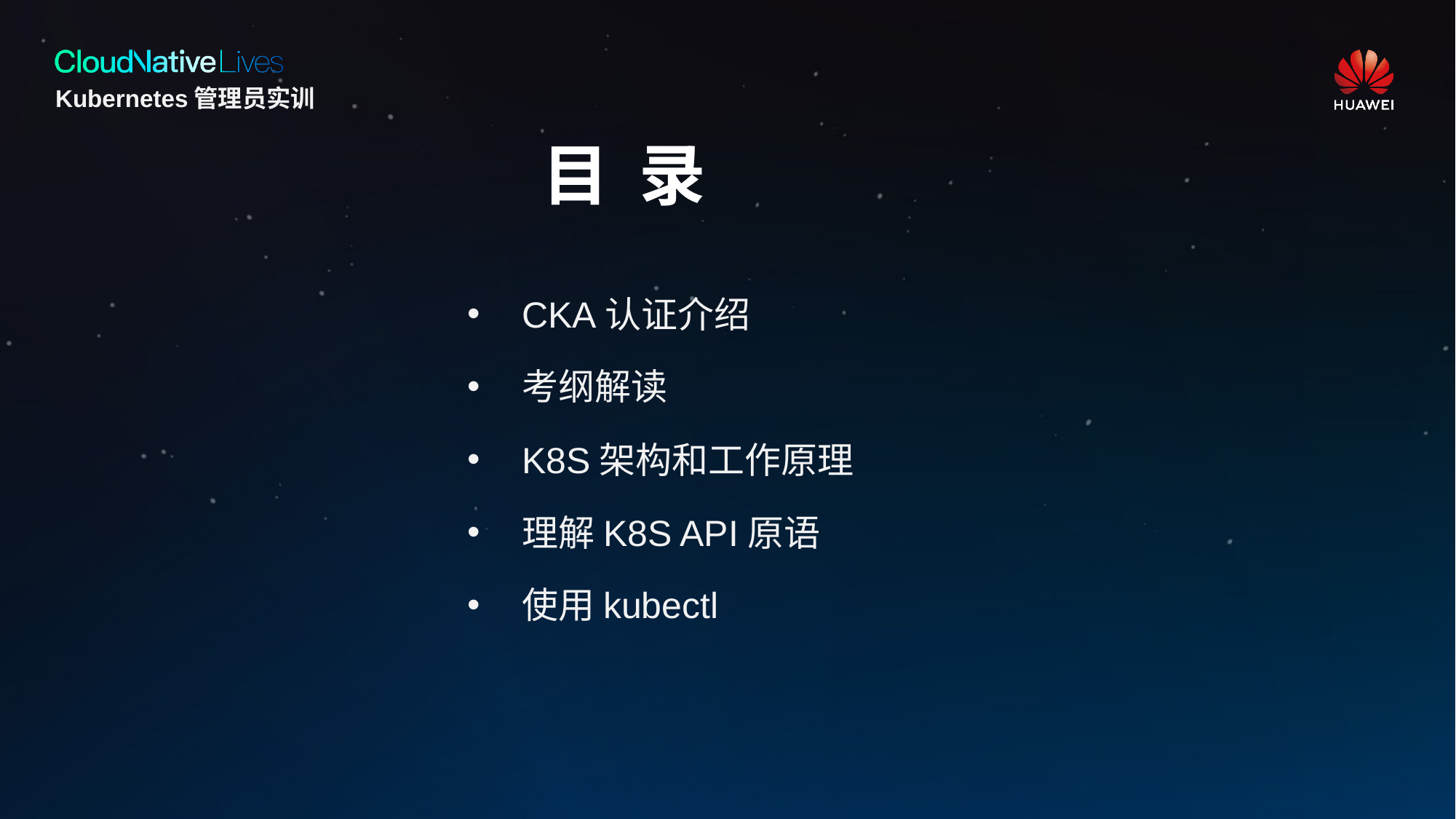

# 目  录
CKA认证介绍
考纲解读
K8S架构和工作原理
理解K8S API原语
使用kubectl